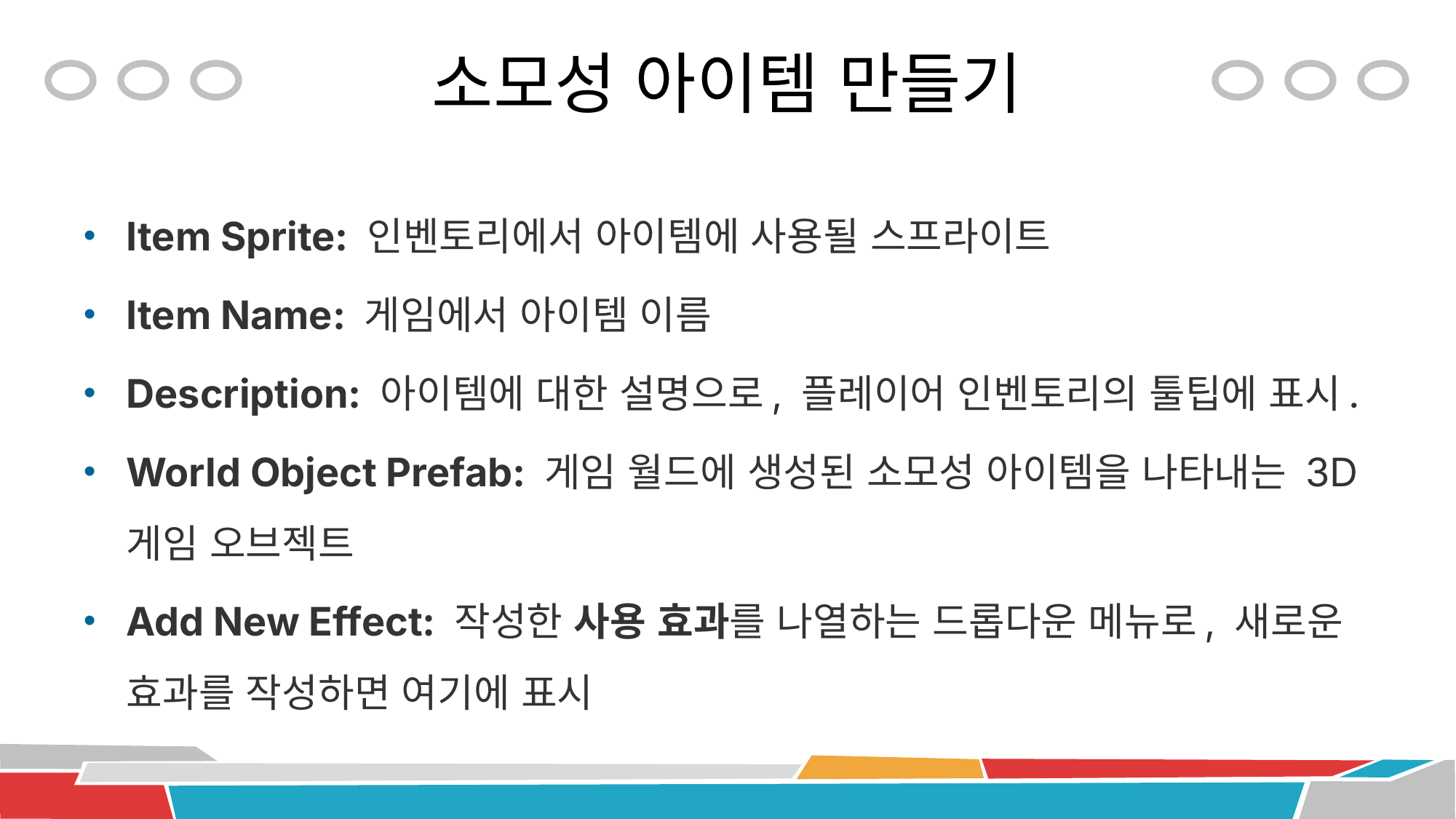

# 소모성 아이템 만들기
Item Sprite: 인벤토리에서 아이템에 사용될 스프라이트
Item Name: 게임에서 아이템 이름
Description: 아이템에 대한 설명으로, 플레이어 인벤토리의 툴팁에 표시.
World Object Prefab: 게임 월드에 생성된 소모성 아이템을 나타내는 3D 게임 오브젝트
Add New Effect: 작성한 사용 효과를 나열하는 드롭다운 메뉴로, 새로운 효과를 작성하면 여기에 표시